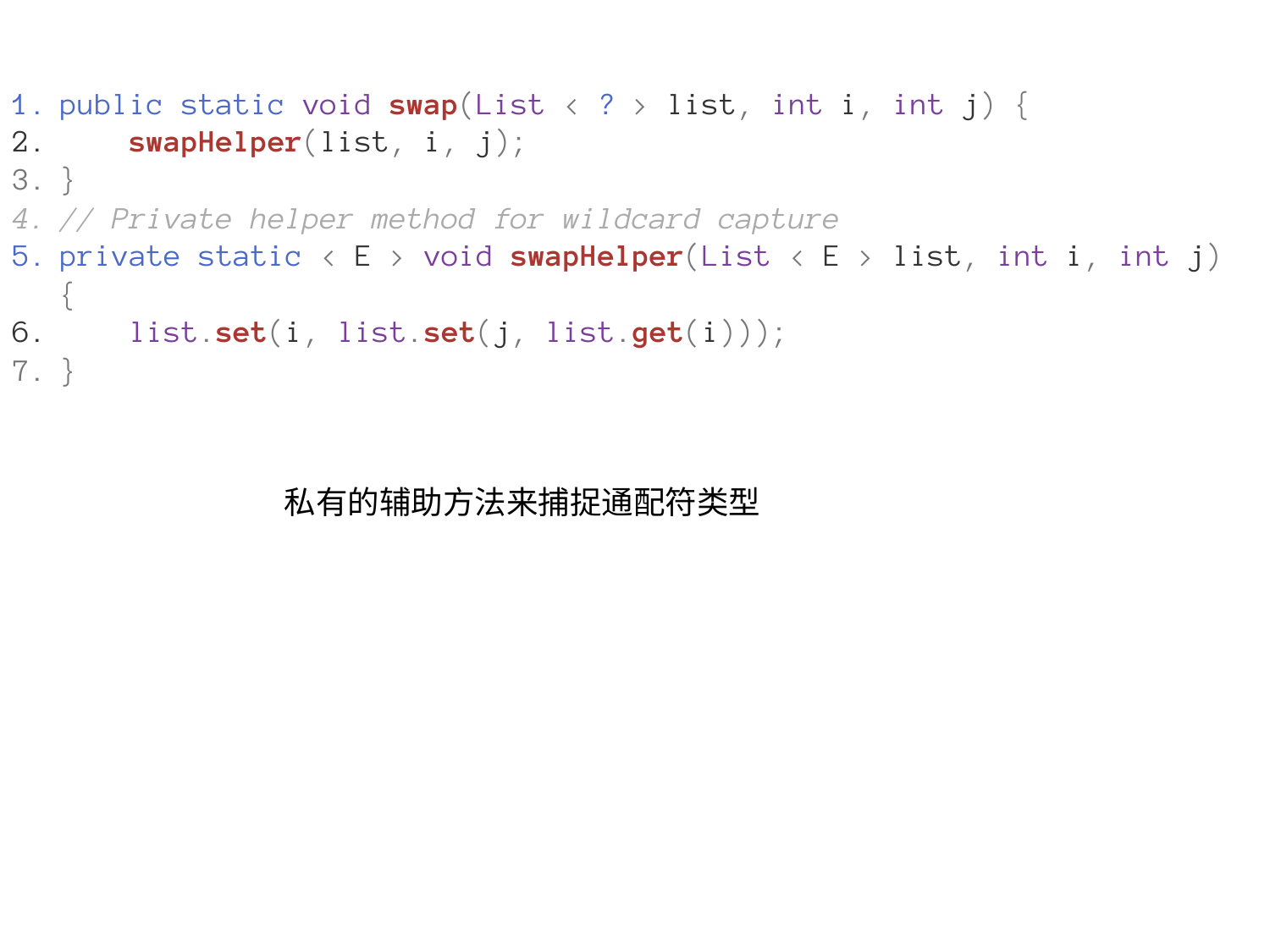

public static void swap(List < ? > list, int i, int j) {
    swapHelper(list, i, j);
}
// Private helper method for wildcard capture
private static < E > void swapHelper(List < E > list, int i, int j) {
    list.set(i, list.set(j, list.get(i)));
}
私有的辅助方法来捕捉通配符类型